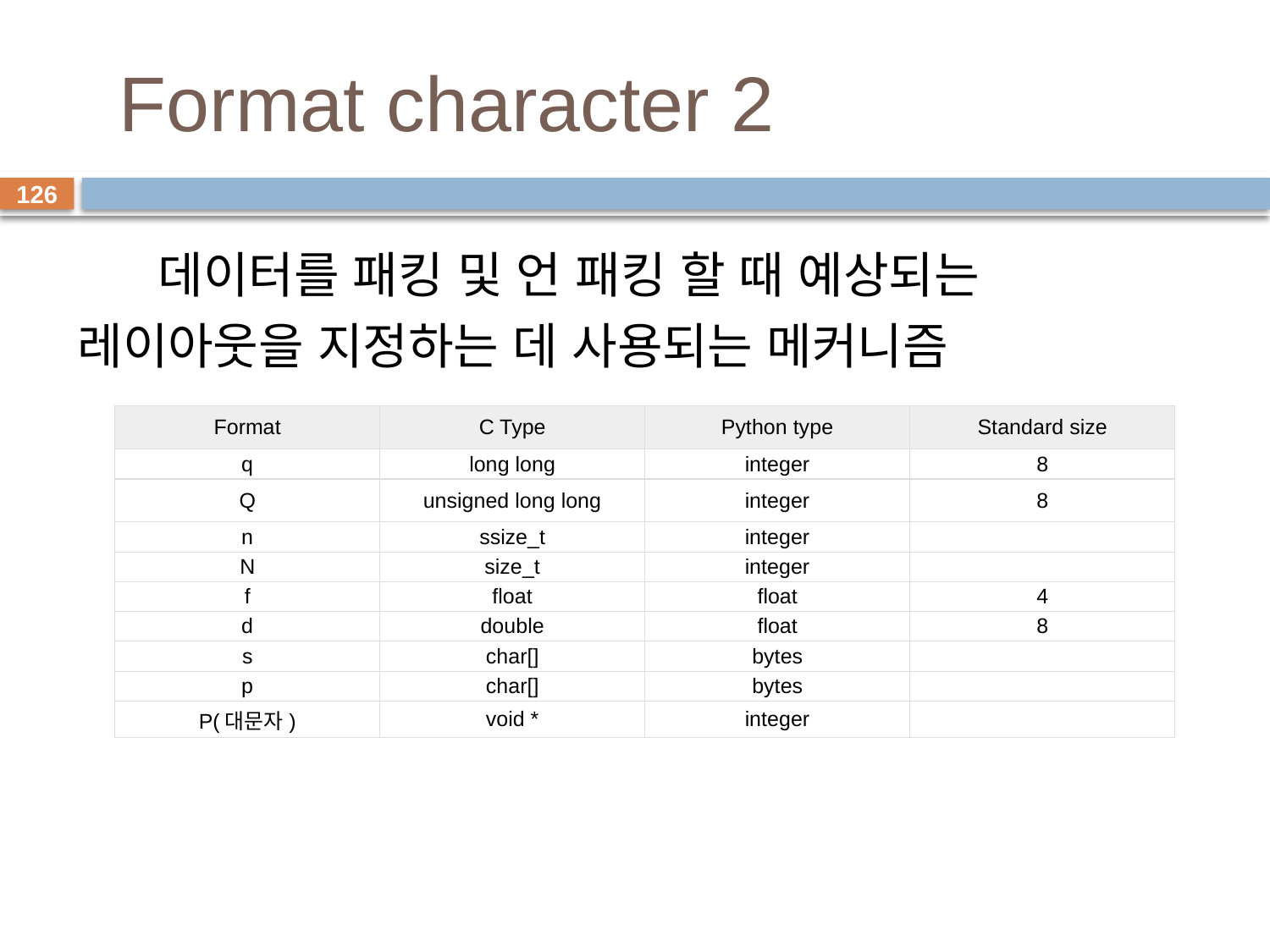

# Format character 2
126
     데이터를 패킹 및 언 패킹 할 때 예상되는 레이아웃을 지정하는 데 사용되는 메커니즘
| Format | C Type | Python type | Standard size |
| --- | --- | --- | --- |
| q | long long | integer | 8 |
| Q | unsigned long long | integer | 8 |
| n | ssize\_t | integer |  |
| N | size\_t | integer |  |
| f | float | float | 4 |
| d | double | float | 8 |
| s | char[] | bytes |  |
| p | char[] | bytes |  |
| P(대문자) | void \* | integer |  |